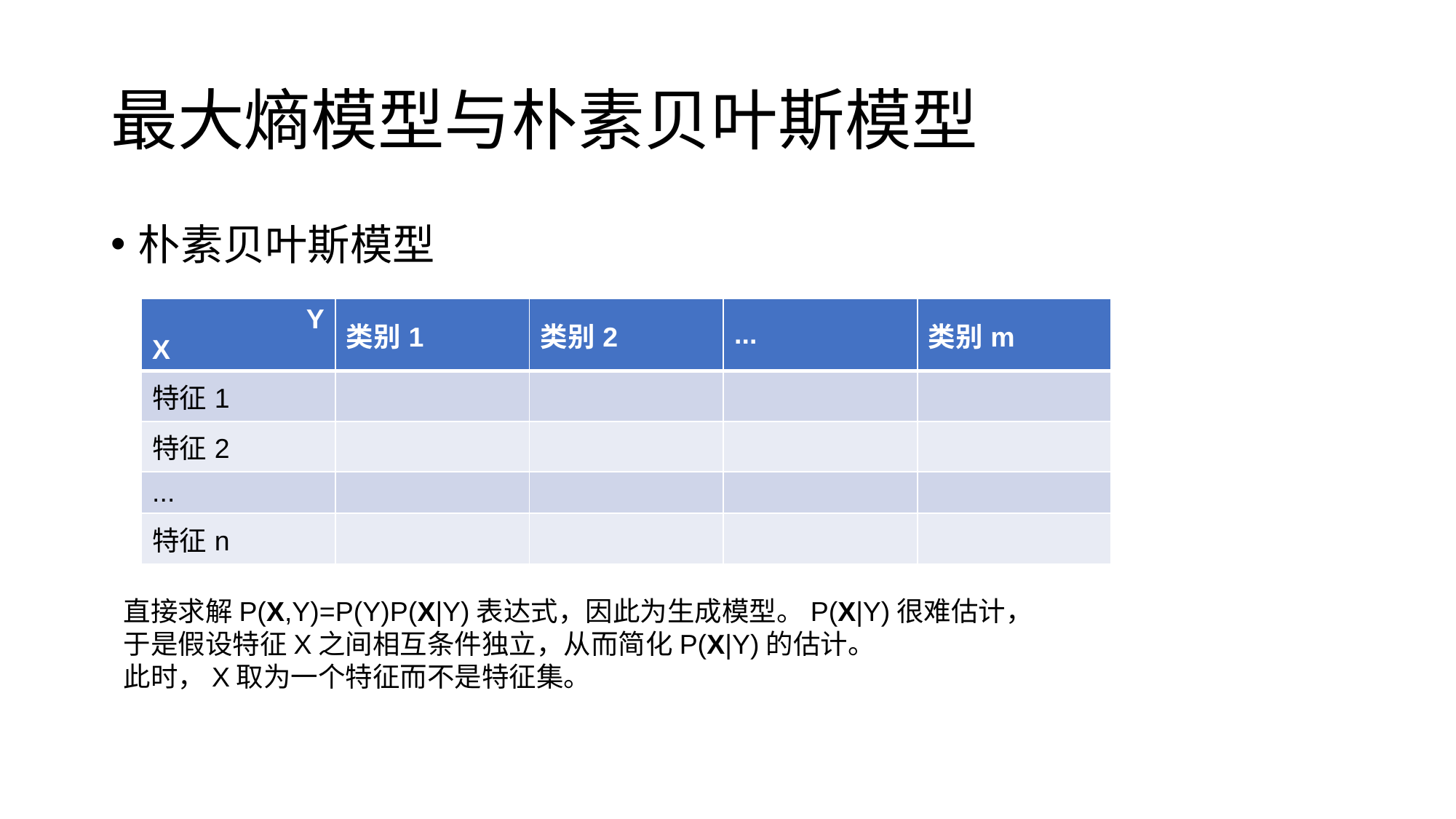

# 最大熵模型与朴素贝叶斯模型
朴素贝叶斯模型
| Y X | 类别1 | 类别2 | ... | 类别m |
| --- | --- | --- | --- | --- |
| 特征1 |  |  |  |  |
| 特征2 |  |  |  |  |
| ... |  |  |  |  |
| 特征n |  |  |  |  |
直接求解P(X,Y)=P(Y)P(X|Y)表达式，因此为生成模型。P(X|Y)很难估计，
于是假设特征X之间相互条件独立，从而简化P(X|Y)的估计。
此时，X取为一个特征而不是特征集。